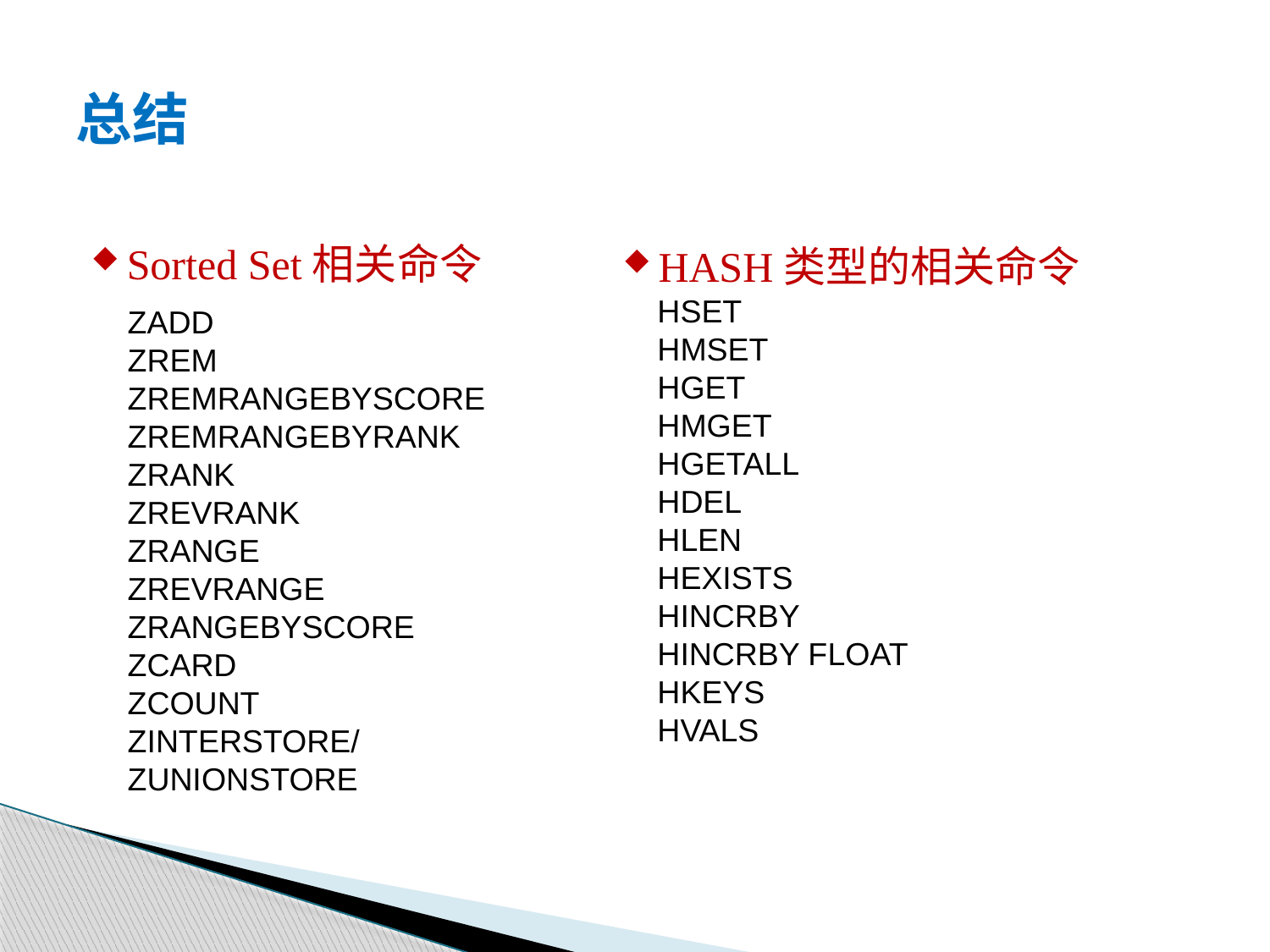

# 总结
Sorted Set相关命令

HASH类型的相关命令
hset
hmset
hget
hmget
hgetall
hdel
hlen
hexists
hinCrby
hinCrby float
hkeys
Hvals

zadd
zrem
zremrangebyscore
zremrangebyrank
zrank
zrevrank
ZRANGE
zrevrange
zrangebyscore
zcard
zcount
Zinterstore/ ZUNIONSTORE